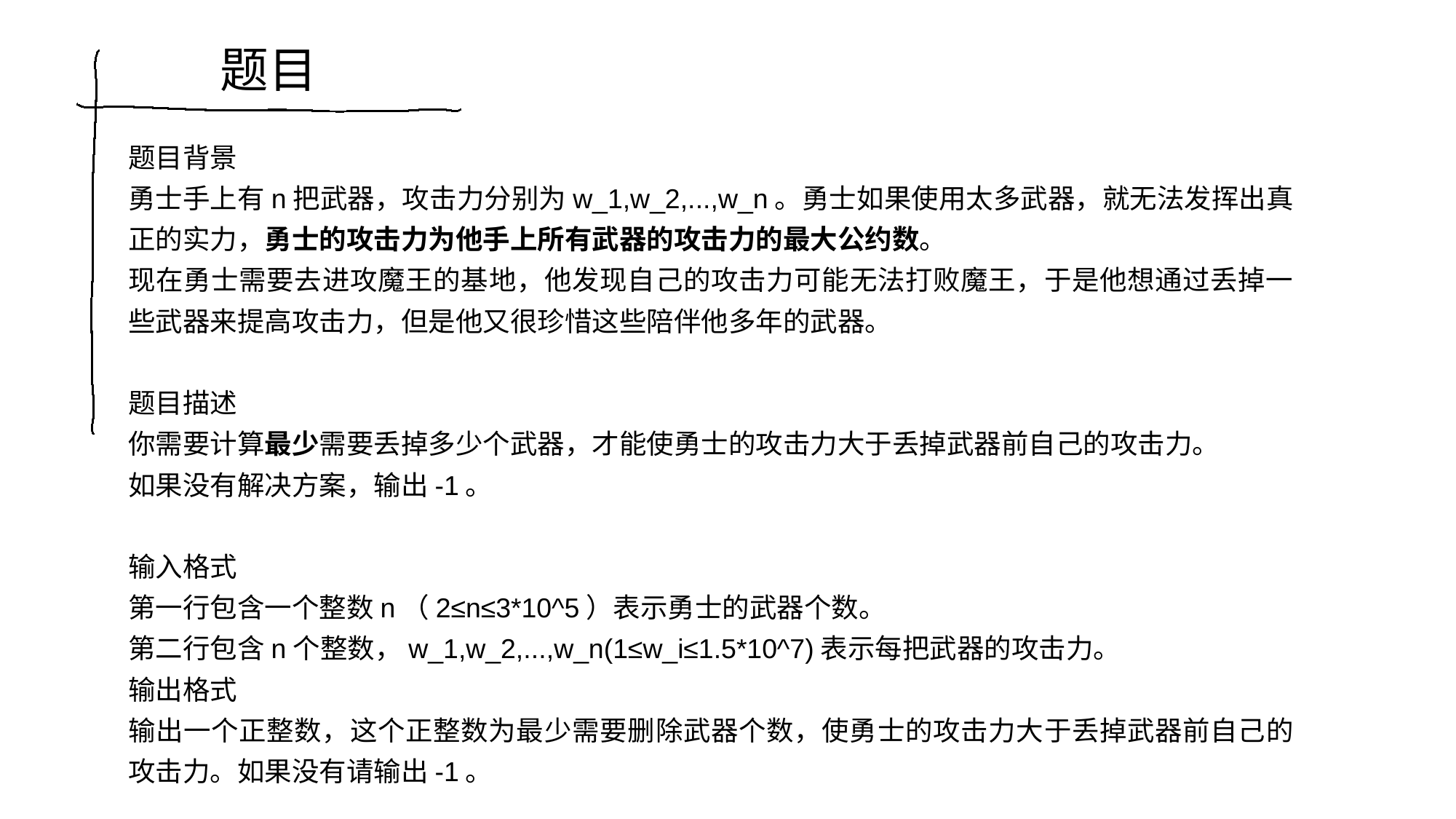

题目

题目背景
勇士手上有n把武器，攻击力分别为w_1,w_2,...,w_n。勇士如果使用太多武器，就无法发挥出真正的实力，勇士的攻击力为他手上所有武器的攻击力的最大公约数。
现在勇士需要去进攻魔王的基地，他发现自己的攻击力可能无法打败魔王，于是他想通过丢掉一些武器来提高攻击力，但是他又很珍惜这些陪伴他多年的武器。

题目描述
你需要计算最少需要丢掉多少个武器，才能使勇士的攻击力大于丢掉武器前自己的攻击力。
如果没有解决方案，输出-1。

输入格式
第一行包含一个整数n（2≤n≤3*10^5）表示勇士的武器个数。
第二行包含n个整数，w_1,w_2,...,w_n(1≤w_i≤1.5*10^7)表示每把武器的攻击力。
输出格式
输出一个正整数，这个正整数为最少需要删除武器个数，使勇士的攻击力大于丢掉武器前自己的攻击力。如果没有请输出-1。